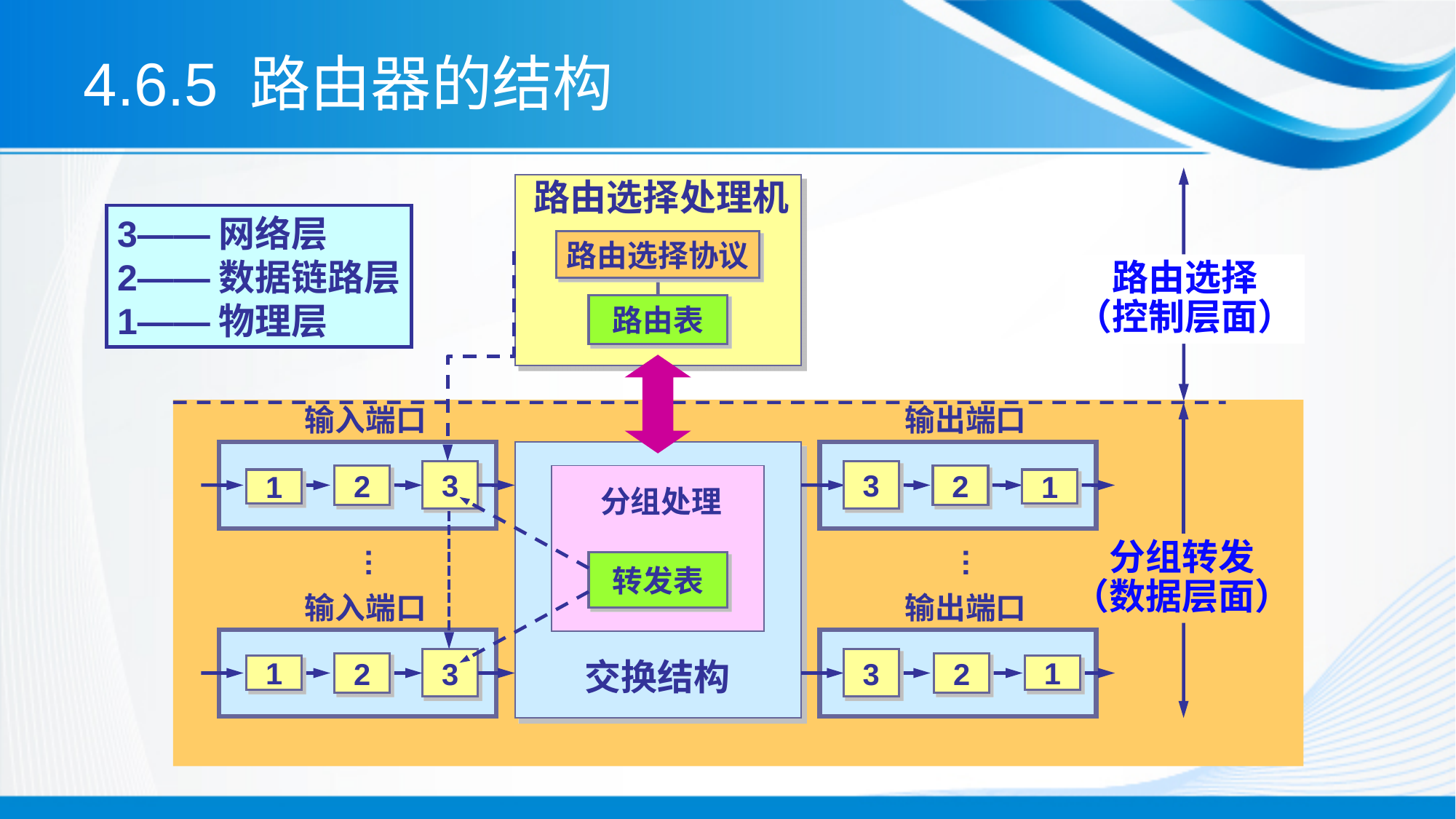

# 4.6.5 路由器的结构

路由选择处理机

3——网络层
2——数据链路层
1——物理层
路由选择协议
路由选择
（控制层面）

路由表

输入端口
输出端口

3
3
2

2
1
1
分组处理

分组转发
（数据层面）
…
…
转发表
输入端口
输出端口

交换结构
3
3
2
2
1
1